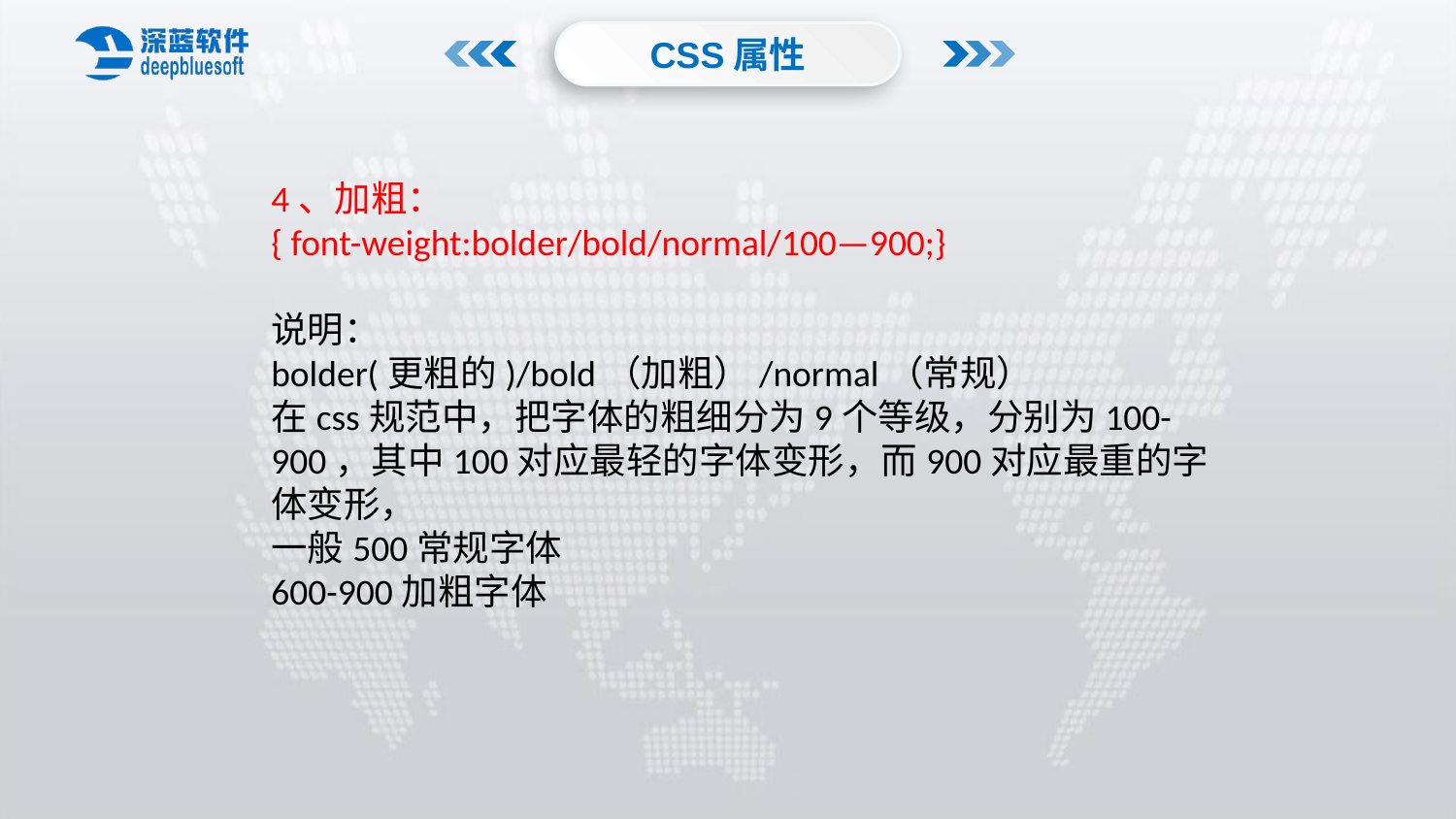

CSS属性

4、加粗：
{ font-weight:bolder/bold/normal/100—900;}

说明：
bolder(更粗的)/bold（加粗）/normal（常规）
在css规范中，把字体的粗细分为9个等级，分别为100-900，其中100对应最轻的字体变形，而900对应最重的字体变形，
一般500常规字体
600-900加粗字体